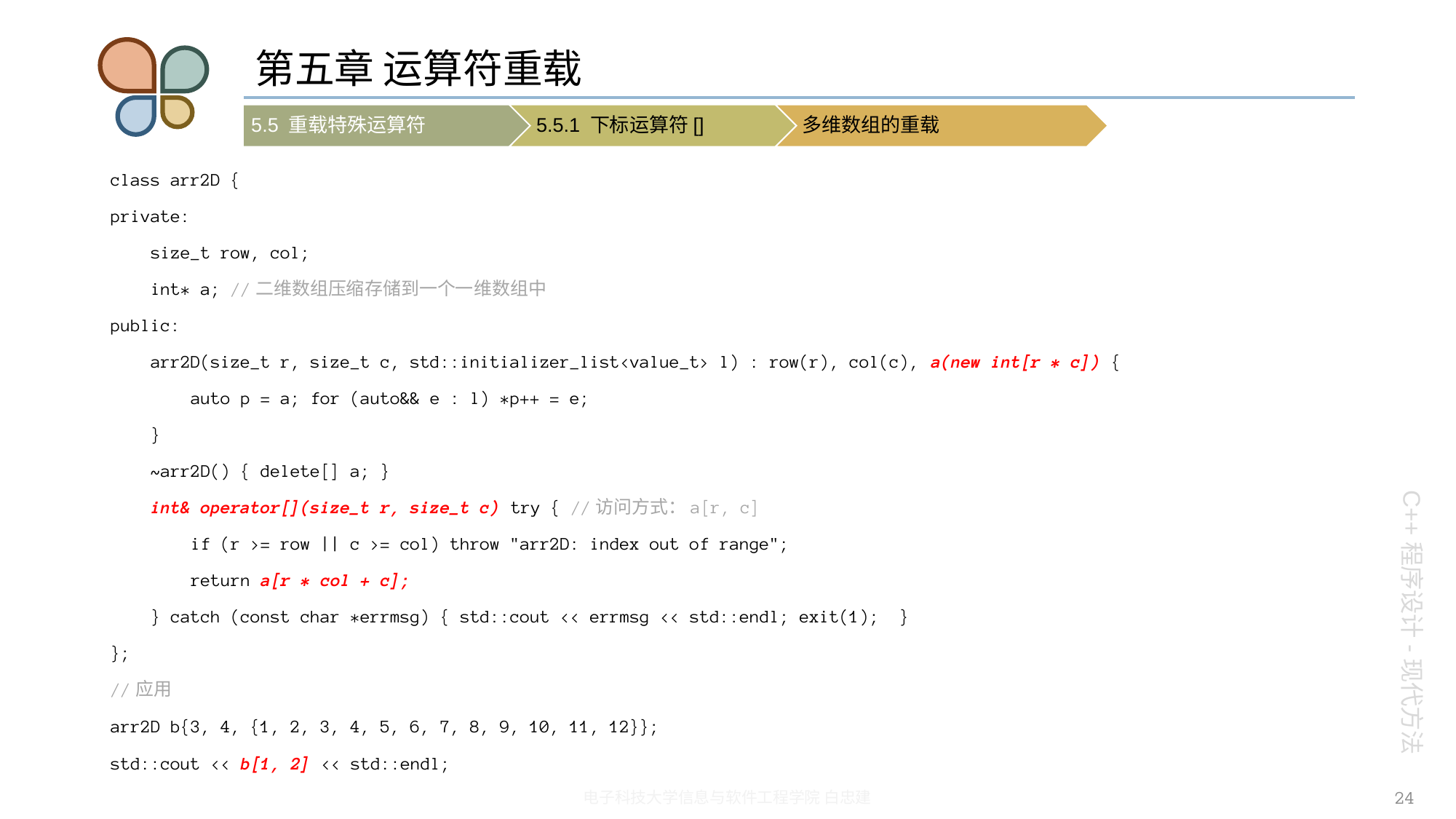

# 第五章 运算符重载
5.5 重载特殊运算符
5.5.1 下标运算符[]
多维数组的重载
class arr2D {
private:
    size_t row, col;
    int* a; //二维数组压缩存储到一个一维数组中
public:
    arr2D(size_t r, size_t c, std::initializer_list<value_t> l) : row(r), col(c), a(new int[r * c]) {
        auto p = a; for (auto&& e : l) *p++ = e;
    }
    ~arr2D() { delete[] a; }
    int& operator[](size_t r, size_t c) try { //访问方式：a[r, c]
        if (r >= row || c >= col) throw "arr2D: index out of range";
        return a[r * col + c];
    } catch (const char *errmsg) { std::cout << errmsg << std::endl; exit(1);  }
};
//应用
arr2D b{3, 4, {1, 2, 3, 4, 5, 6, 7, 8, 9, 10, 11, 12}};
std::cout << b[1, 2] << std::endl;

24